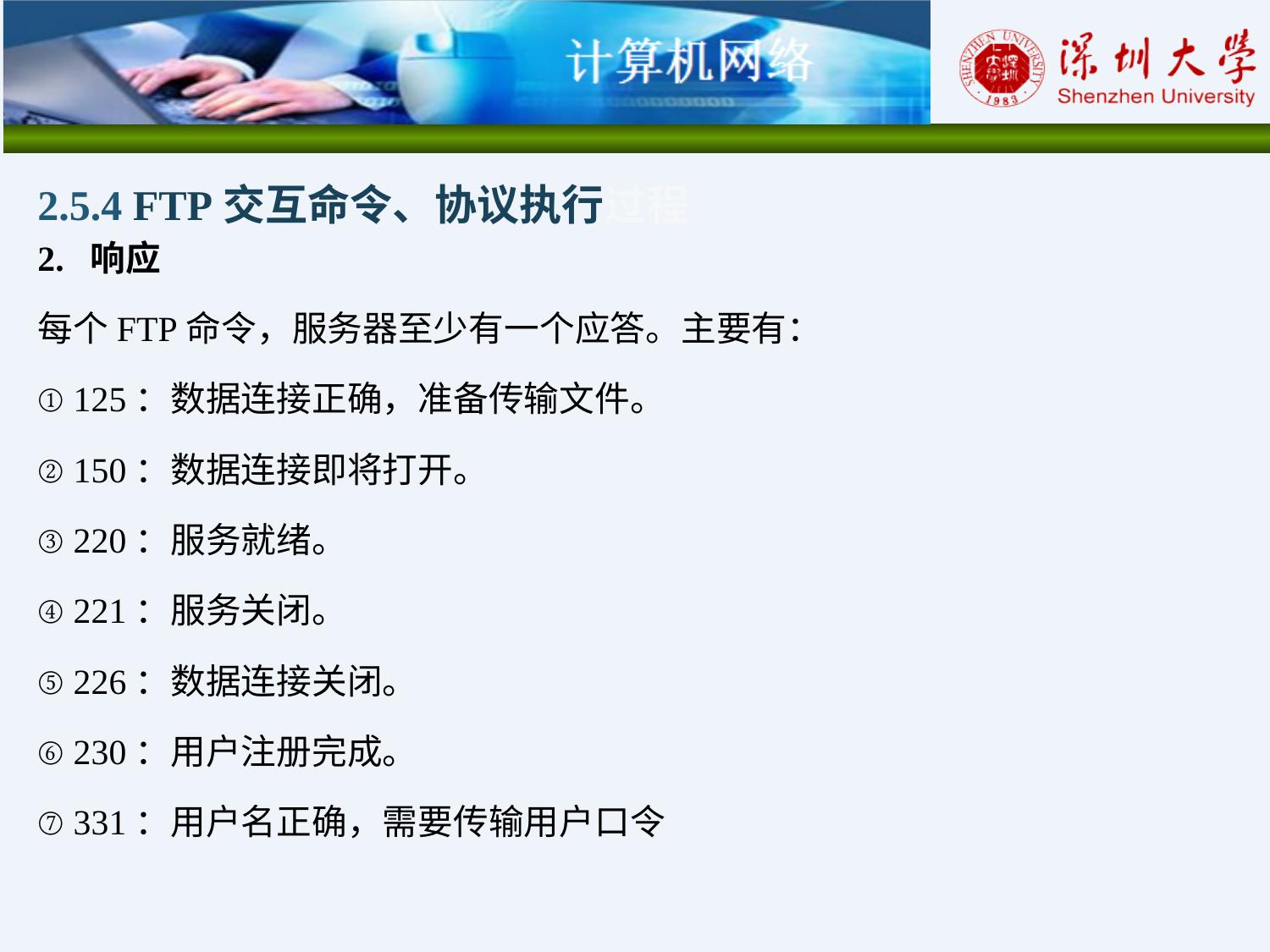

2.5.4 FTP交互命令、协议执行过程
2.  响应
每个FTP命令，服务器至少有一个应答。主要有：
① 125：数据连接正确，准备传输文件。
② 150：数据连接即将打开。
③ 220：服务就绪。
④ 221：服务关闭。
⑤ 226：数据连接关闭。
⑥ 230：用户注册完成。
⑦ 331：用户名正确，需要传输用户口令